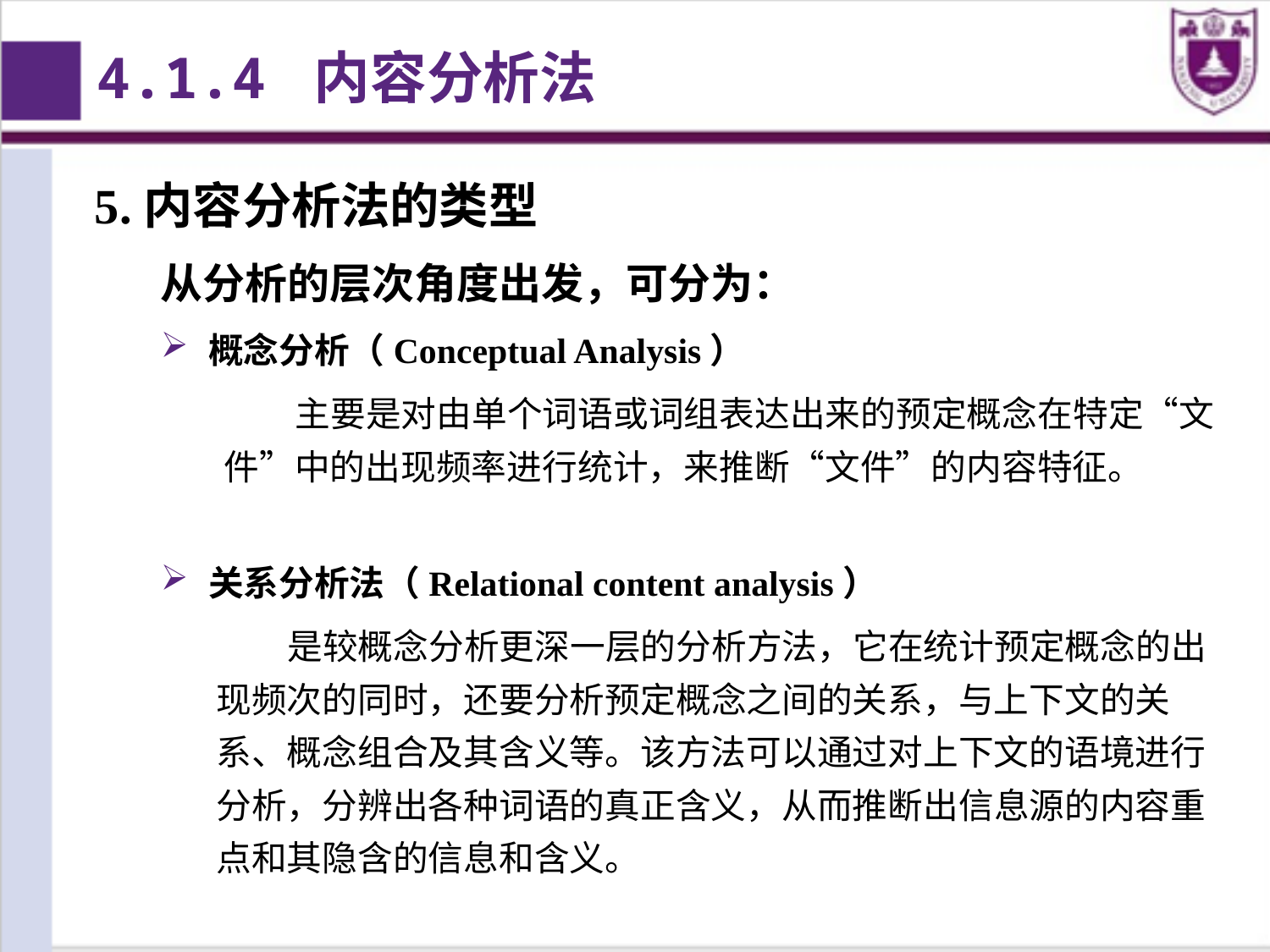

4.1.4 内容分析法
5.内容分析法的类型
从分析的层次角度出发，可分为：
概念分析（Conceptual Analysis）
        主要是对由单个词语或词组表达出来的预定概念在特定“文件”中的出现频率进行统计，来推断“文件”的内容特征。
关系分析法（Relational content analysis）
        是较概念分析更深一层的分析方法，它在统计预定概念的出现频次的同时，还要分析预定概念之间的关系，与上下文的关系、概念组合及其含义等。该方法可以通过对上下文的语境进行分析，分辨出各种词语的真正含义，从而推断出信息源的内容重点和其隐含的信息和含义。